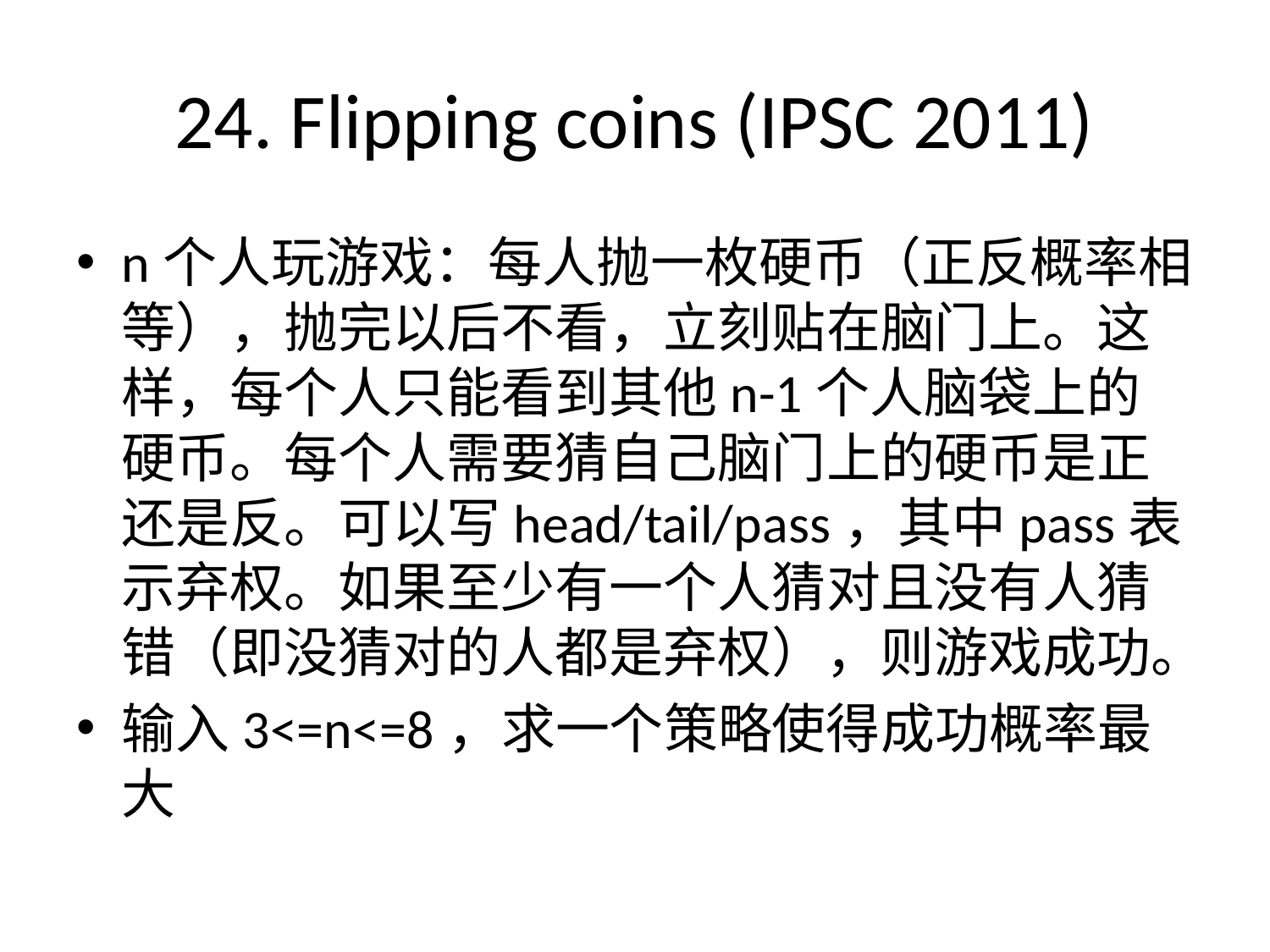

# 24. Flipping coins (IPSC 2011)
n个人玩游戏：每人抛一枚硬币（正反概率相等），抛完以后不看，立刻贴在脑门上。这样，每个人只能看到其他n-1个人脑袋上的硬币。每个人需要猜自己脑门上的硬币是正还是反。可以写head/tail/pass，其中pass表示弃权。如果至少有一个人猜对且没有人猜错（即没猜对的人都是弃权），则游戏成功。
输入3<=n<=8，求一个策略使得成功概率最大